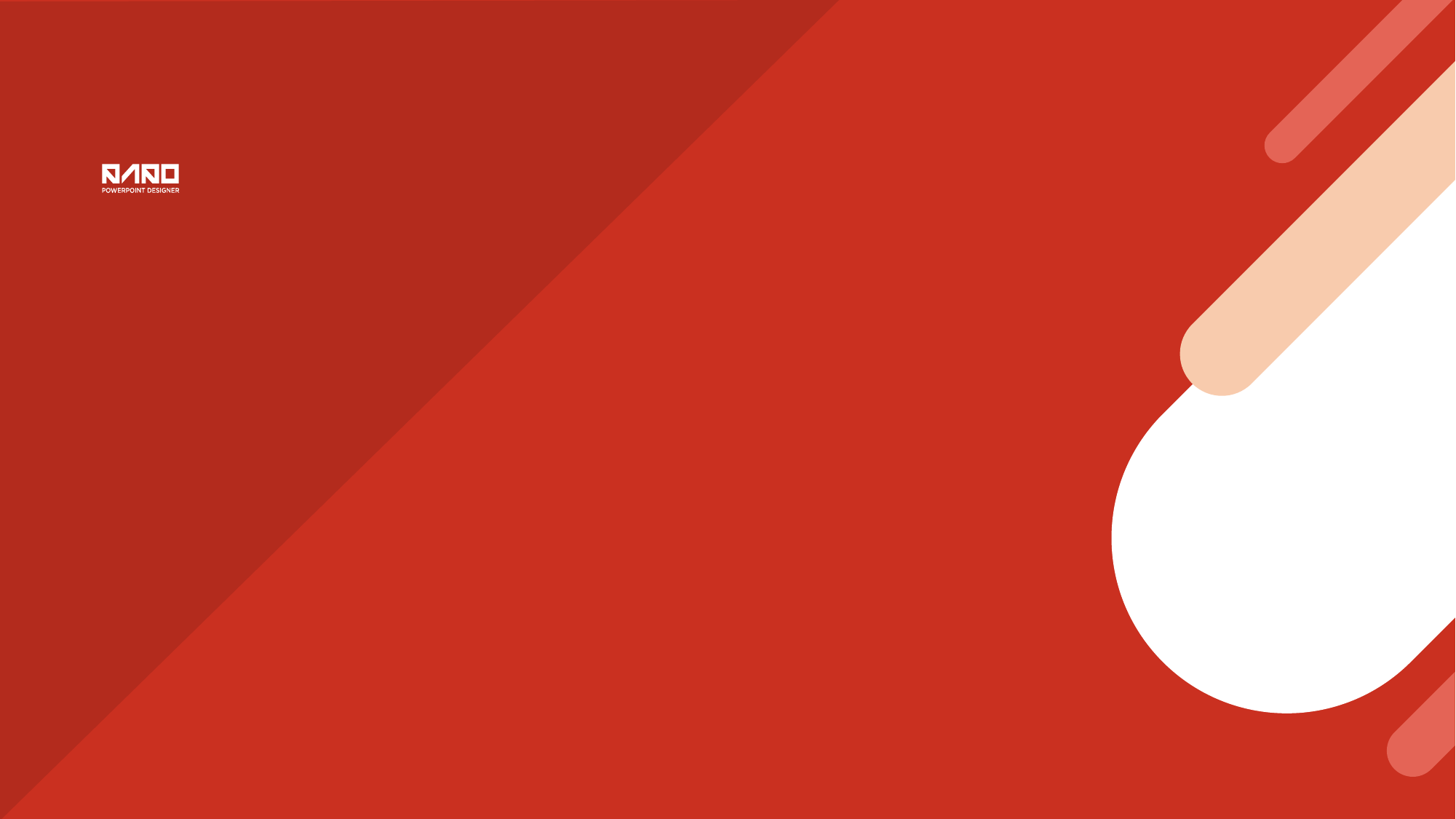

T e a m : 3 조 (미선씨 눈을 떠 조)
코로나 19 관련하여 데이터를

이용한 빅데이터 추출 및 시각화
구  성  원  :  유인호 , 강석화 , 김승현
a
                     곽미선 , 곽철웅 , 유민재
2020. 03. 19 ~

                 04. 01